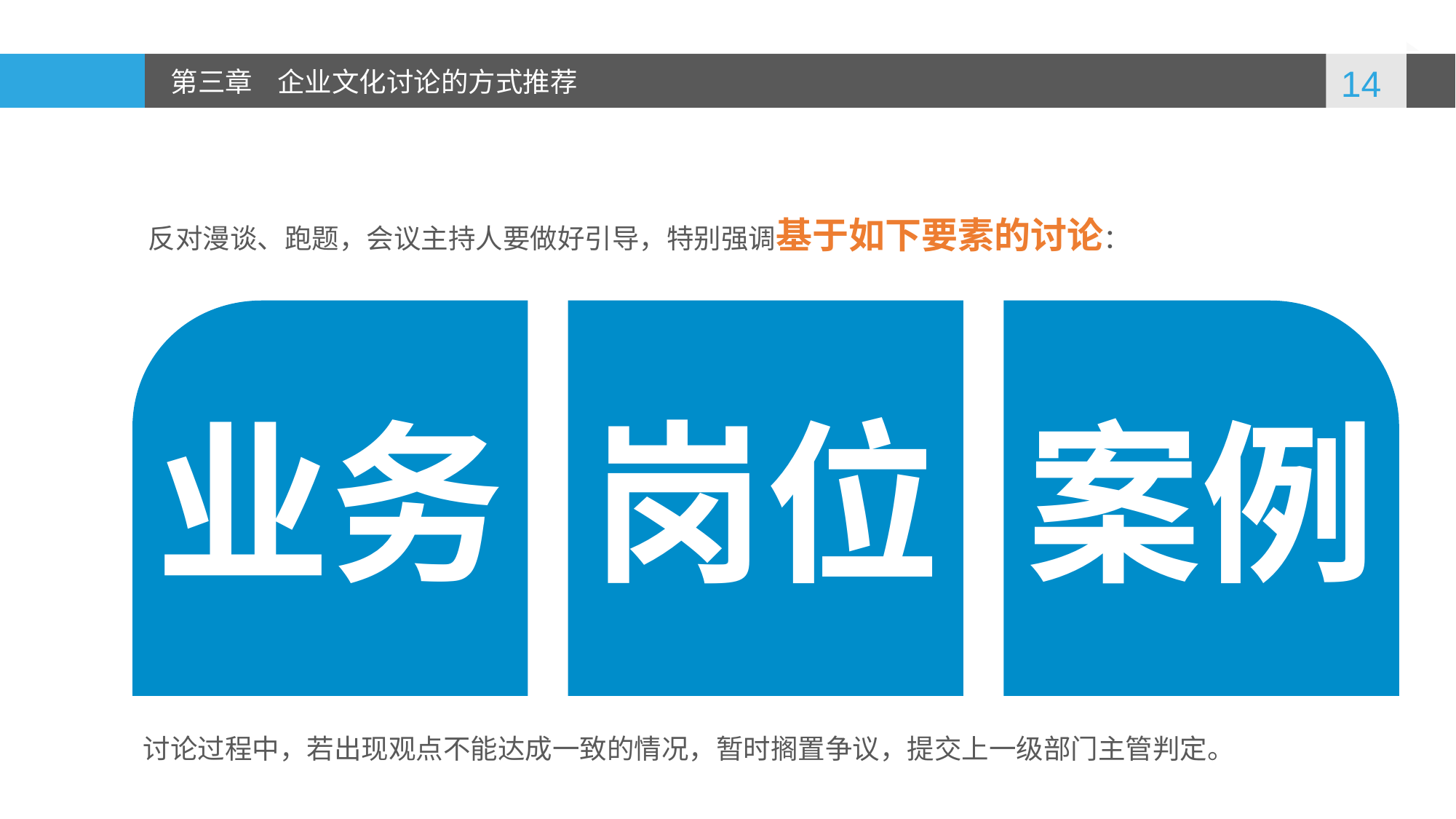

第三章    企业文化讨论的方式推荐
反对漫谈、跑题，会议主持人要做好引导，特别强调基于如下要素的讨论：
业务
岗位
案例
讨论过程中，若出现观点不能达成一致的情况，暂时搁置争议，提交上一级部门主管判定。